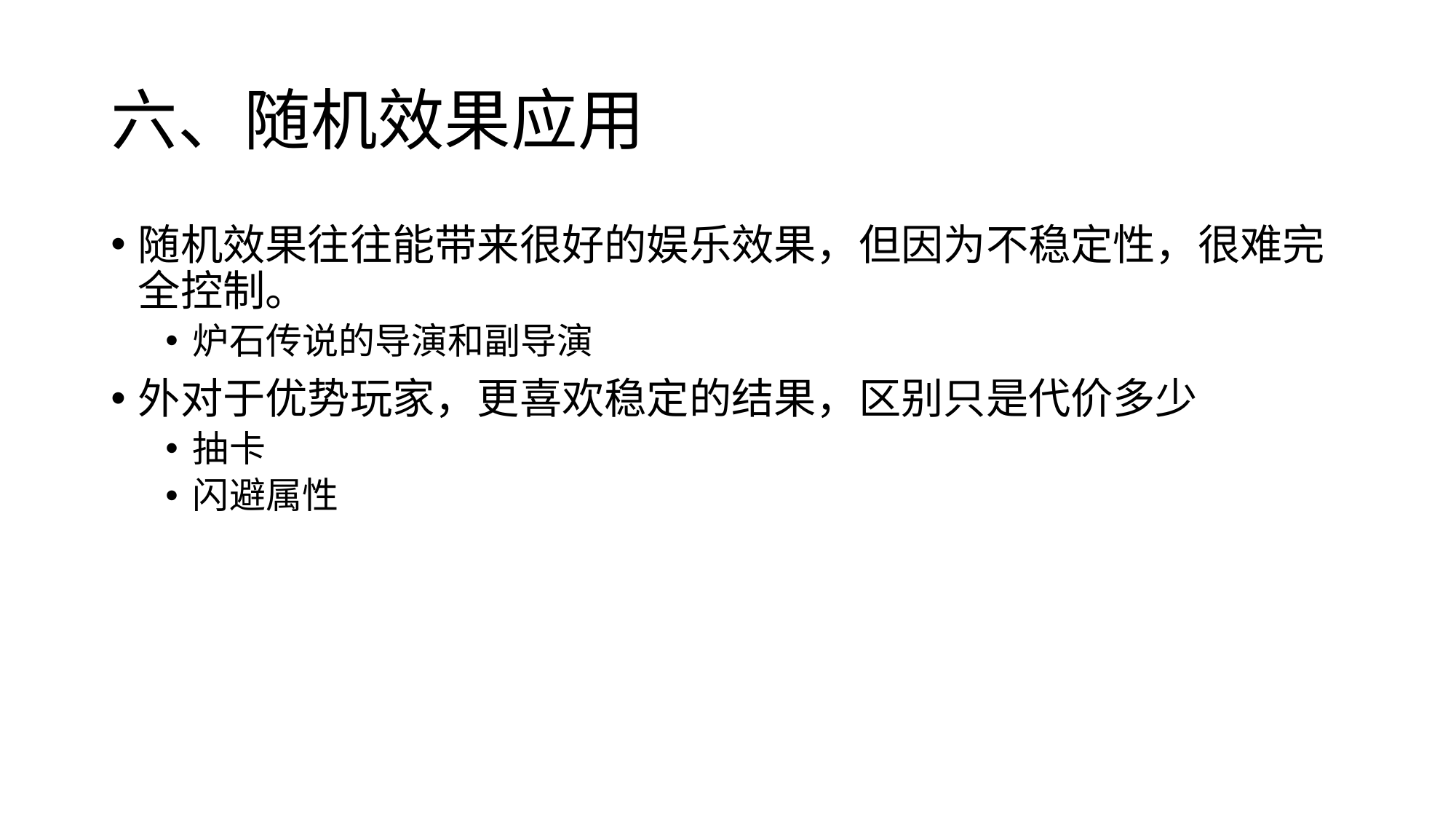

# 六、随机效果应用
随机效果往往能带来很好的娱乐效果，但因为不稳定性，很难完全控制。
炉石传说的导演和副导演
外对于优势玩家，更喜欢稳定的结果，区别只是代价多少
抽卡
闪避属性